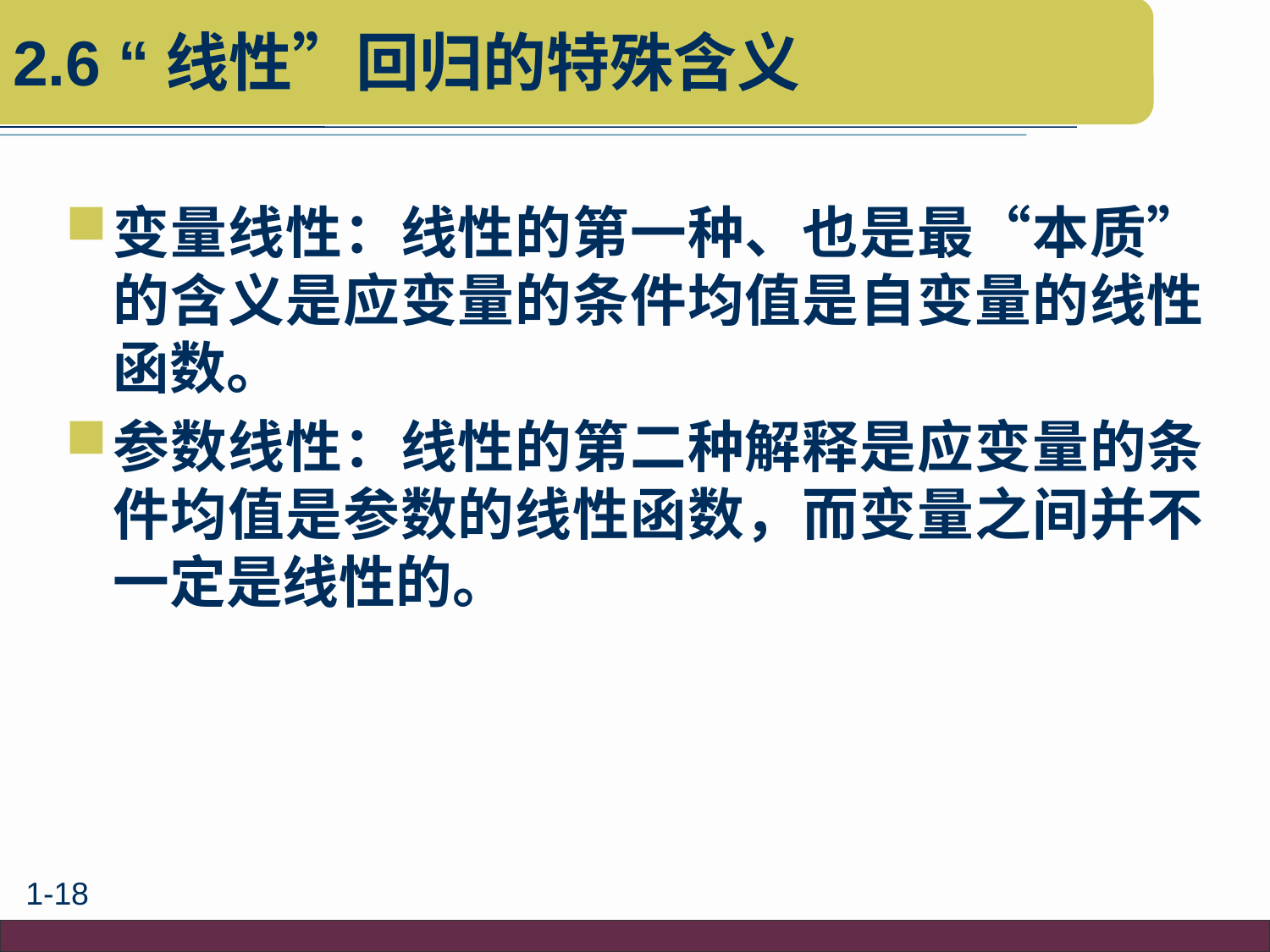

# 2.6 “线性”回归的特殊含义
变量线性：线性的第一种、也是最“本质”的含义是应变量的条件均值是自变量的线性函数。
参数线性：线性的第二种解释是应变量的条件均值是参数的线性函数，而变量之间并不一定是线性的。